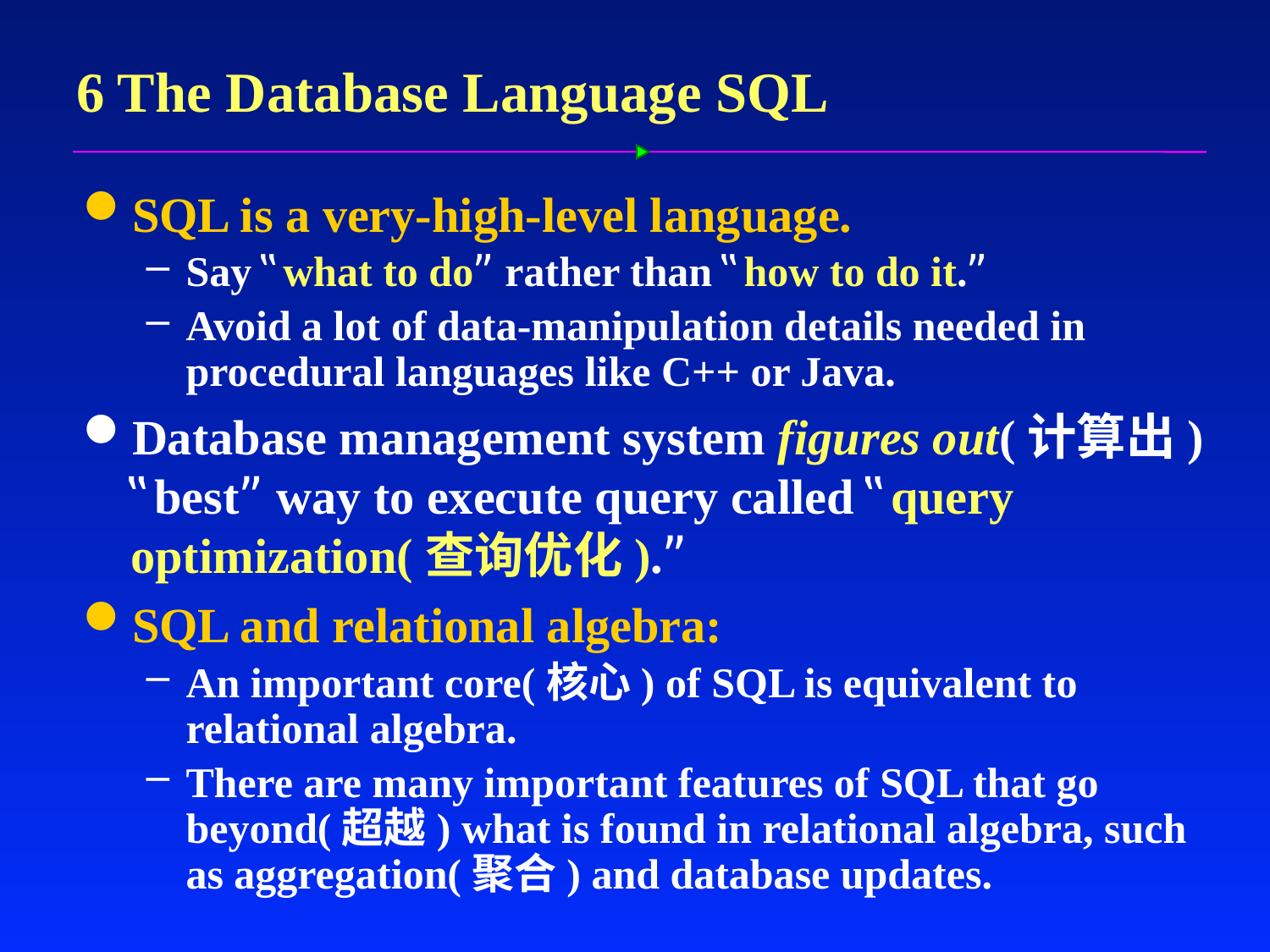

# 6 The Database Language SQL

SQL is a very-high-level language.
Say “what to do” rather than “how to do it.”
Avoid a lot of data-manipulation details needed in procedural languages like C++ or Java.
Database management system figures out(计算出) “best” way to execute query called “query optimization(查询优化).”
SQL and relational algebra:
An important core(核心) of SQL is equivalent to relational algebra.
There are many important features of SQL that go beyond(超越) what is found in relational algebra, such as aggregation(聚合) and database updates.